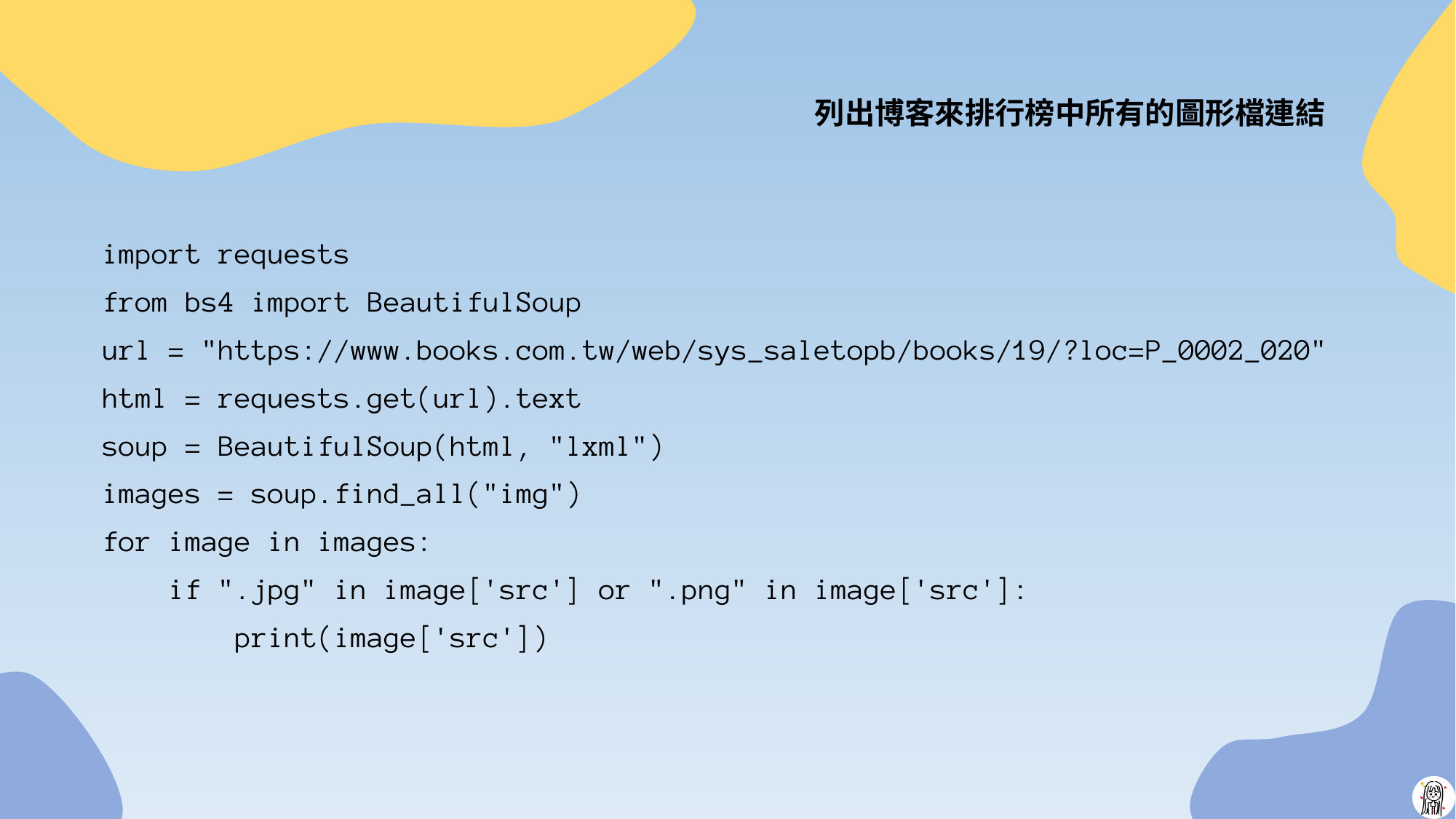

# 列出博客來排行榜中所有的圖形檔連結
import requests
from bs4 import BeautifulSoup
url = "https://www.books.com.tw/web/sys_saletopb/books/19/?loc=P_0002_020"
html = requests.get(url).text
soup = BeautifulSoup(html, "lxml")
images = soup.find_all("img")
for image in images:
    if ".jpg" in image['src'] or ".png" in image['src']:
        print(image['src'])

22